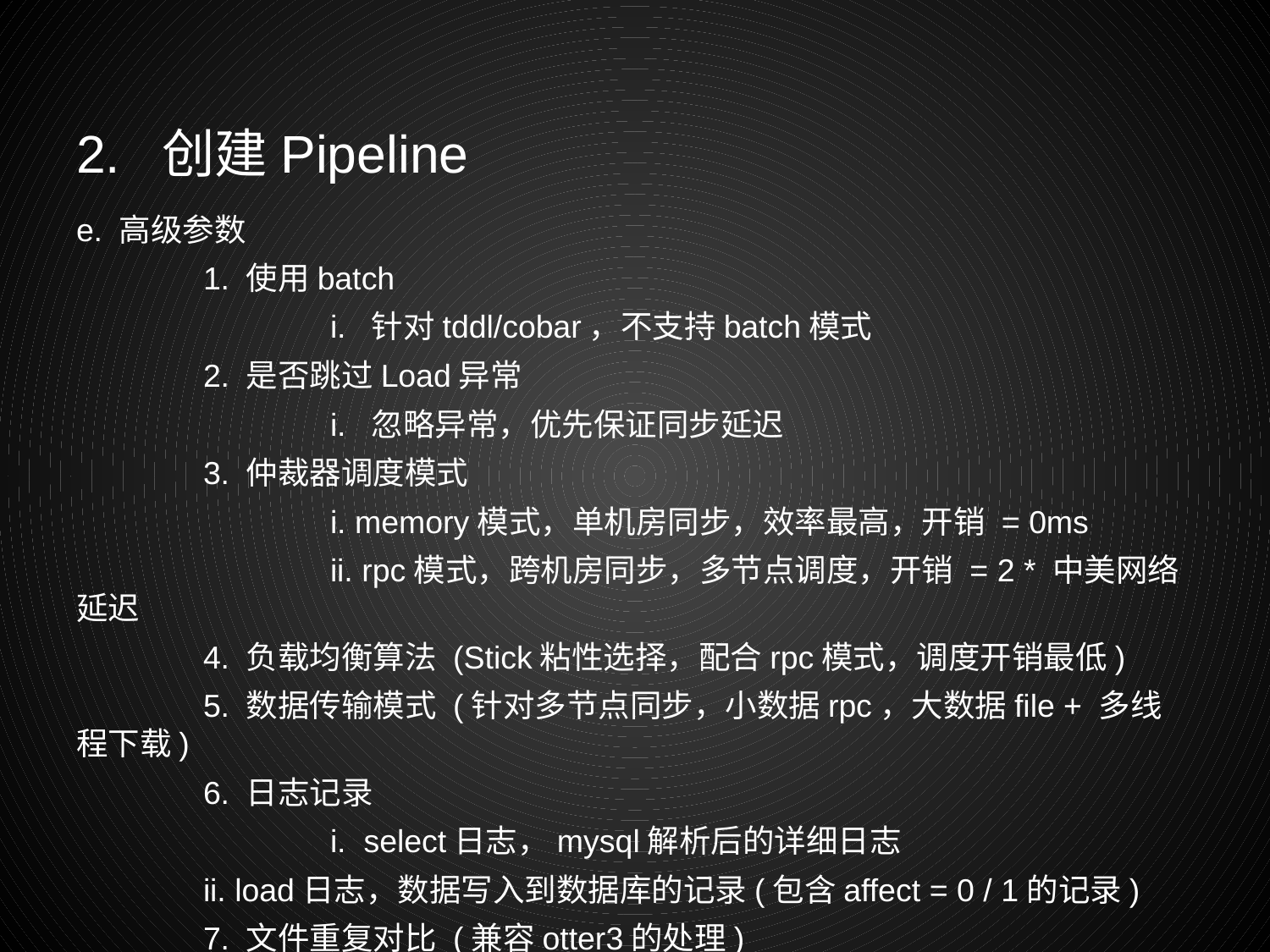

# 2.  创建Pipeline
e. 高级参数
	1. 使用batch
		i.  针对tddl/cobar，不支持batch模式
	2. 是否跳过Load异常
		i.  忽略异常，优先保证同步延迟
	3. 仲裁器调度模式
		i. memory模式，单机房同步，效率最高，开销 = 0ms
		ii. rpc模式，跨机房同步，多节点调度，开销 = 2 * 中美网络延迟
	4. 负载均衡算法 (Stick粘性选择，配合rpc模式，调度开销最低)
	5. 数据传输模式 (针对多节点同步，小数据rpc，大数据file + 多线程下载)
	6. 日志记录
		i.  select日志，mysql解析后的详细日志
ii. load日志，数据写入到数据库的记录(包含affect = 0 / 1的记录)
	7. 文件重复对比 (兼容otter3的处理)
	8. 跳过自由门数据